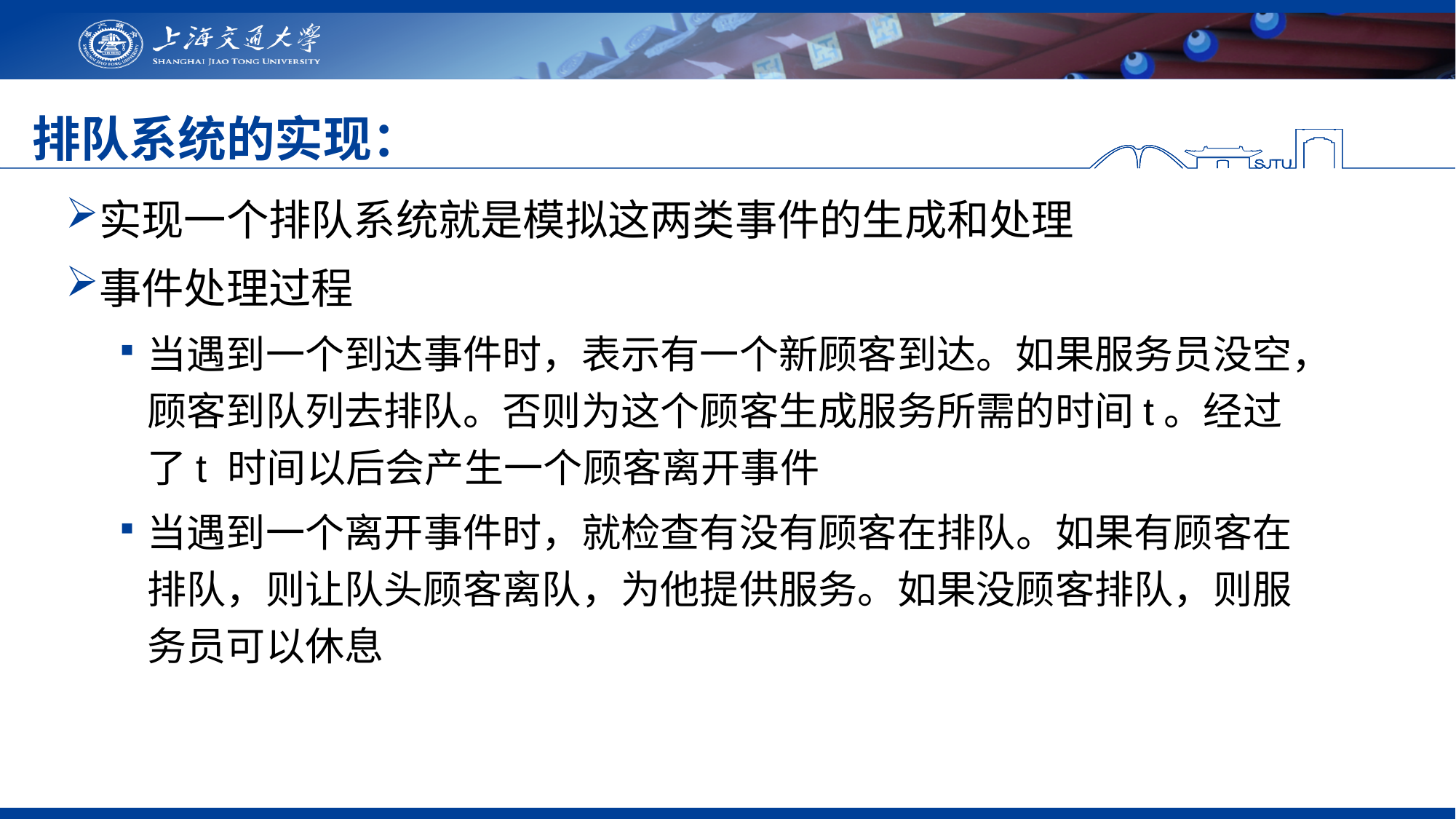

# 排队系统的实现：
实现一个排队系统就是模拟这两类事件的生成和处理
事件处理过程
当遇到一个到达事件时，表示有一个新顾客到达。如果服务员没空，顾客到队列去排队。否则为这个顾客生成服务所需的时间t。经过了t 时间以后会产生一个顾客离开事件
当遇到一个离开事件时，就检查有没有顾客在排队。如果有顾客在排队，则让队头顾客离队，为他提供服务。如果没顾客排队，则服务员可以休息